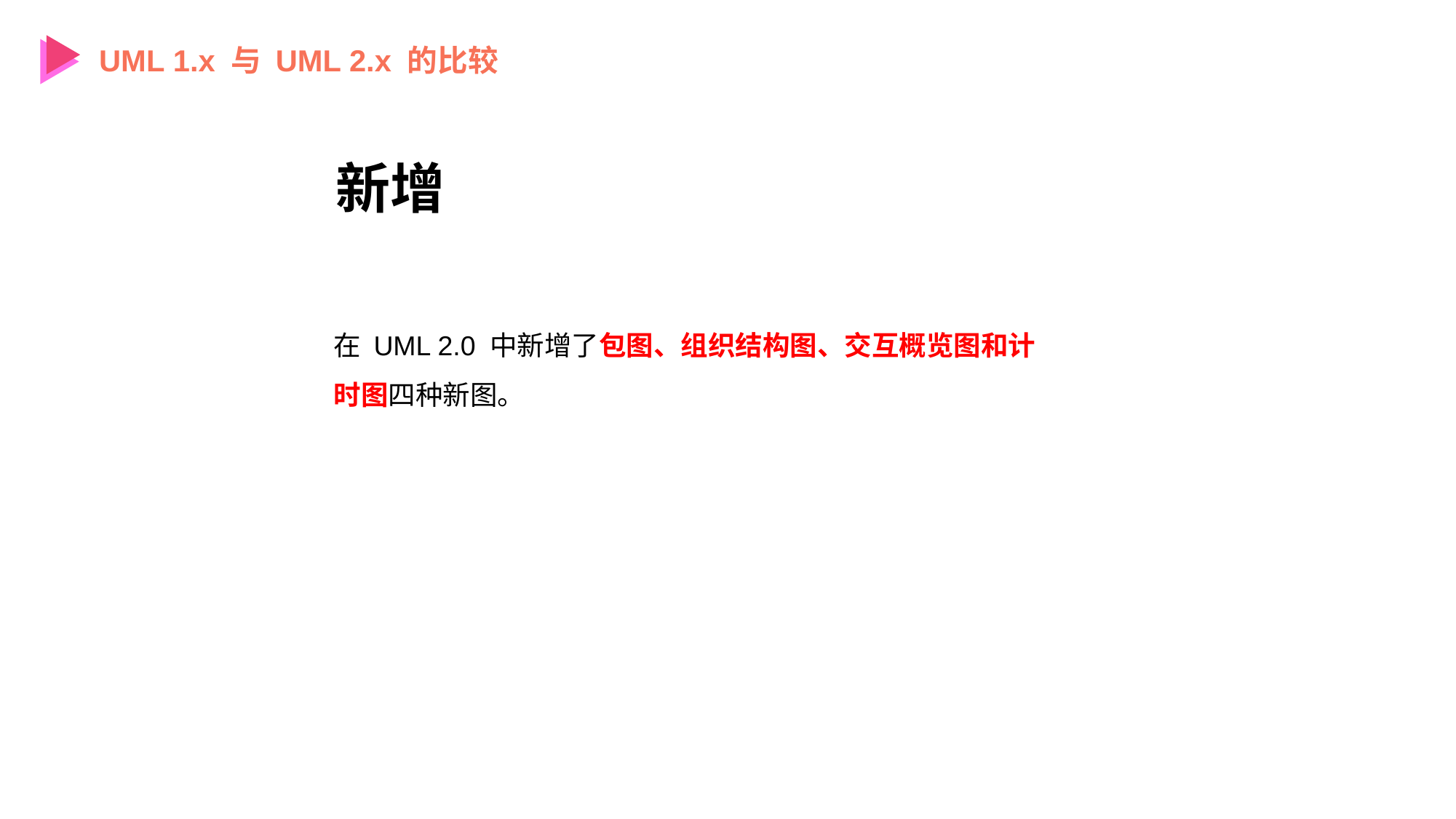

UML 1.x 与 UML 2.x 的比较
新增
在 UML 2.0 中新增了包图、组织结构图、交互概览图和计时图四种新图。